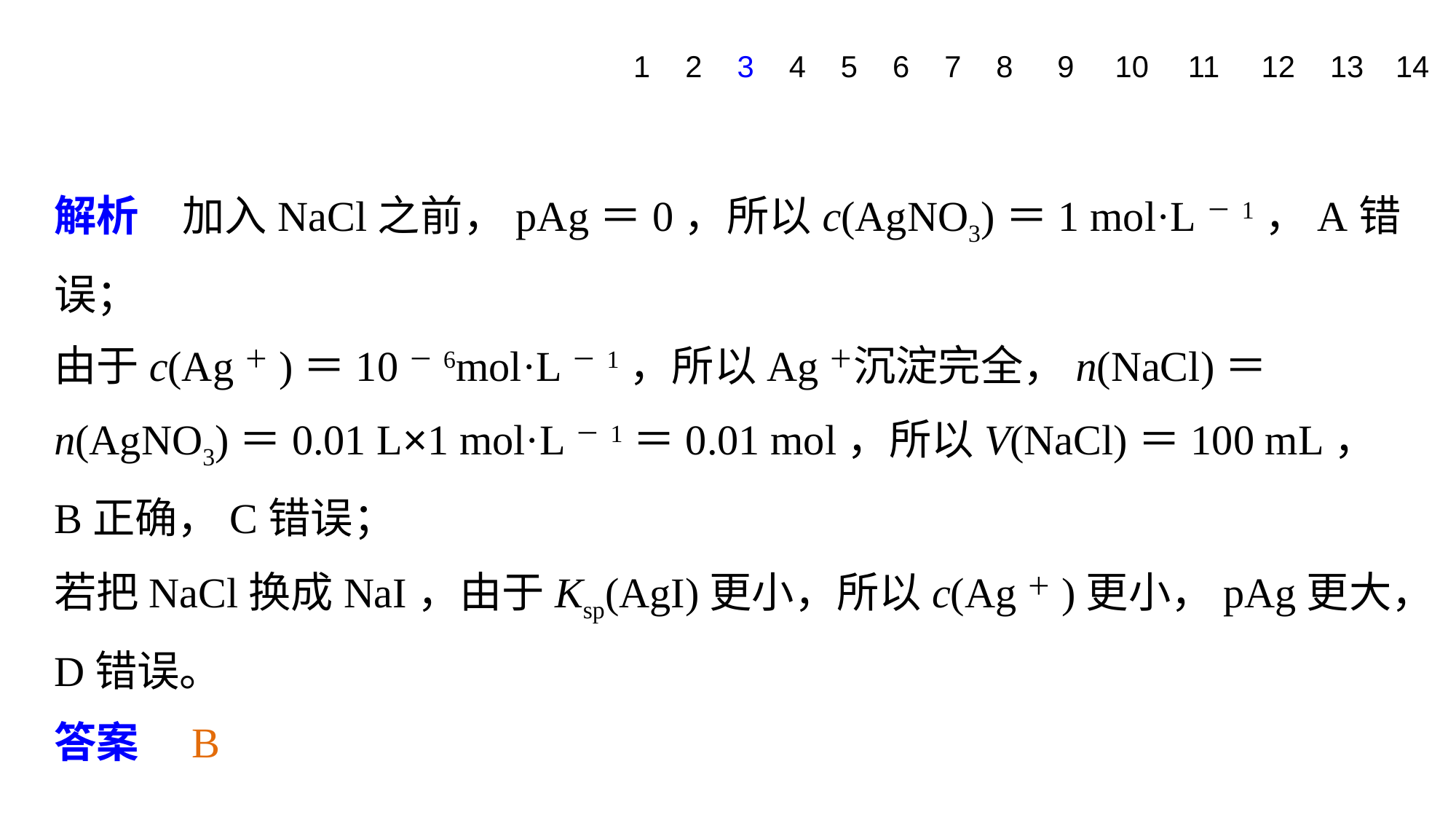

1
2
3
4
5
6
7
8
9
10
11
12
13
14
解析　加入NaCl之前，pAg＝0，所以c(AgNO3)＝1 mol·L－1，A错误；
由于c(Ag＋)＝10－6mol·L－1，所以Ag＋沉淀完全，n(NaCl)＝n(AgNO3)＝0.01 L×1 mol·L－1＝0.01 mol，所以V(NaCl)＝100 mL，B正确，C错误；
若把NaCl换成NaI，由于Ksp(AgI)更小，所以c(Ag＋)更小，pAg更大，D错误。
答案　B